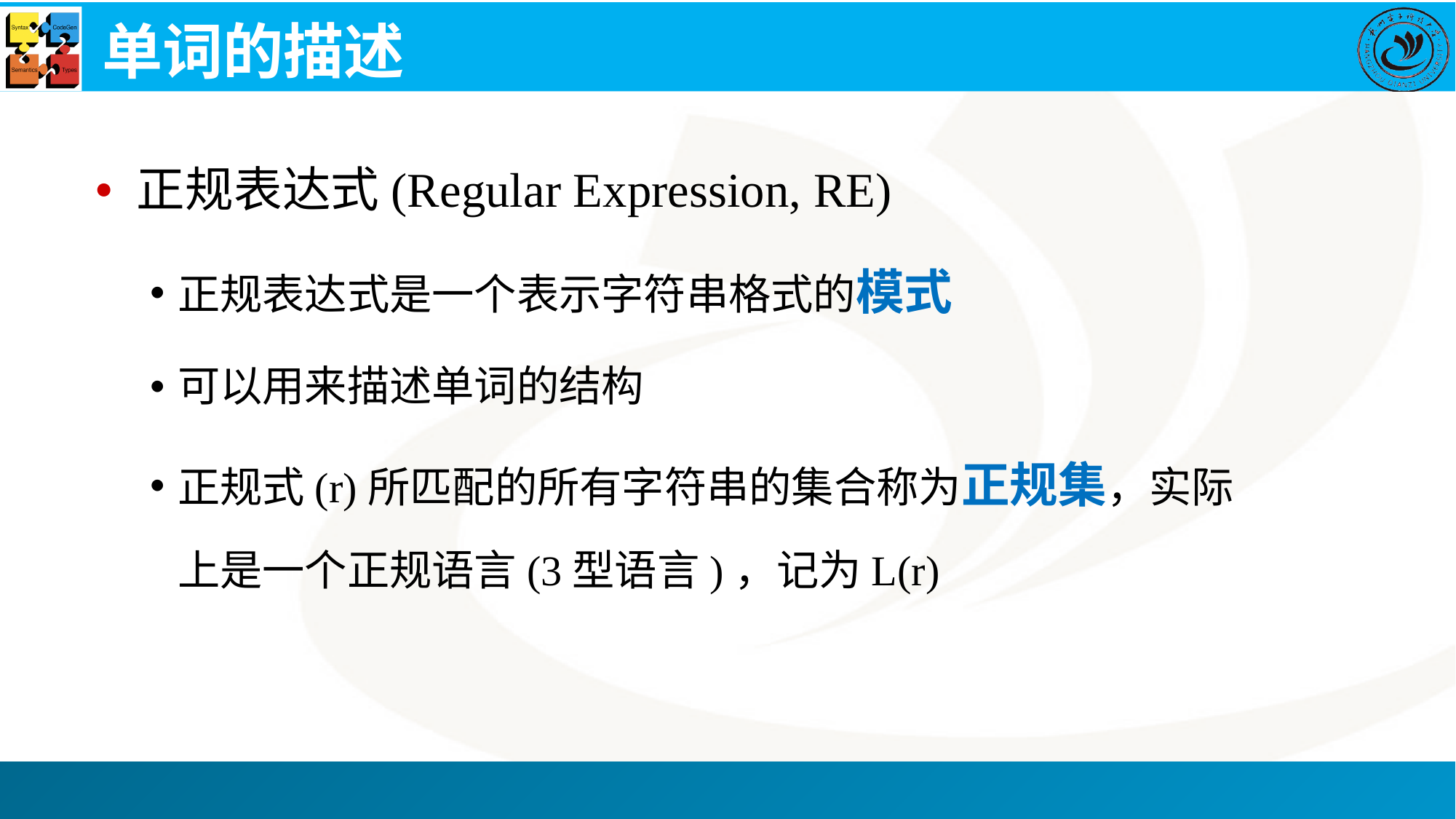

# 单词的描述
正规表达式(Regular Expression, RE)
正规表达式是一个表示字符串格式的模式
可以用来描述单词的结构
正规式(r)所匹配的所有字符串的集合称为正规集，实际上是一个正规语言(3型语言)，记为L(r)
8